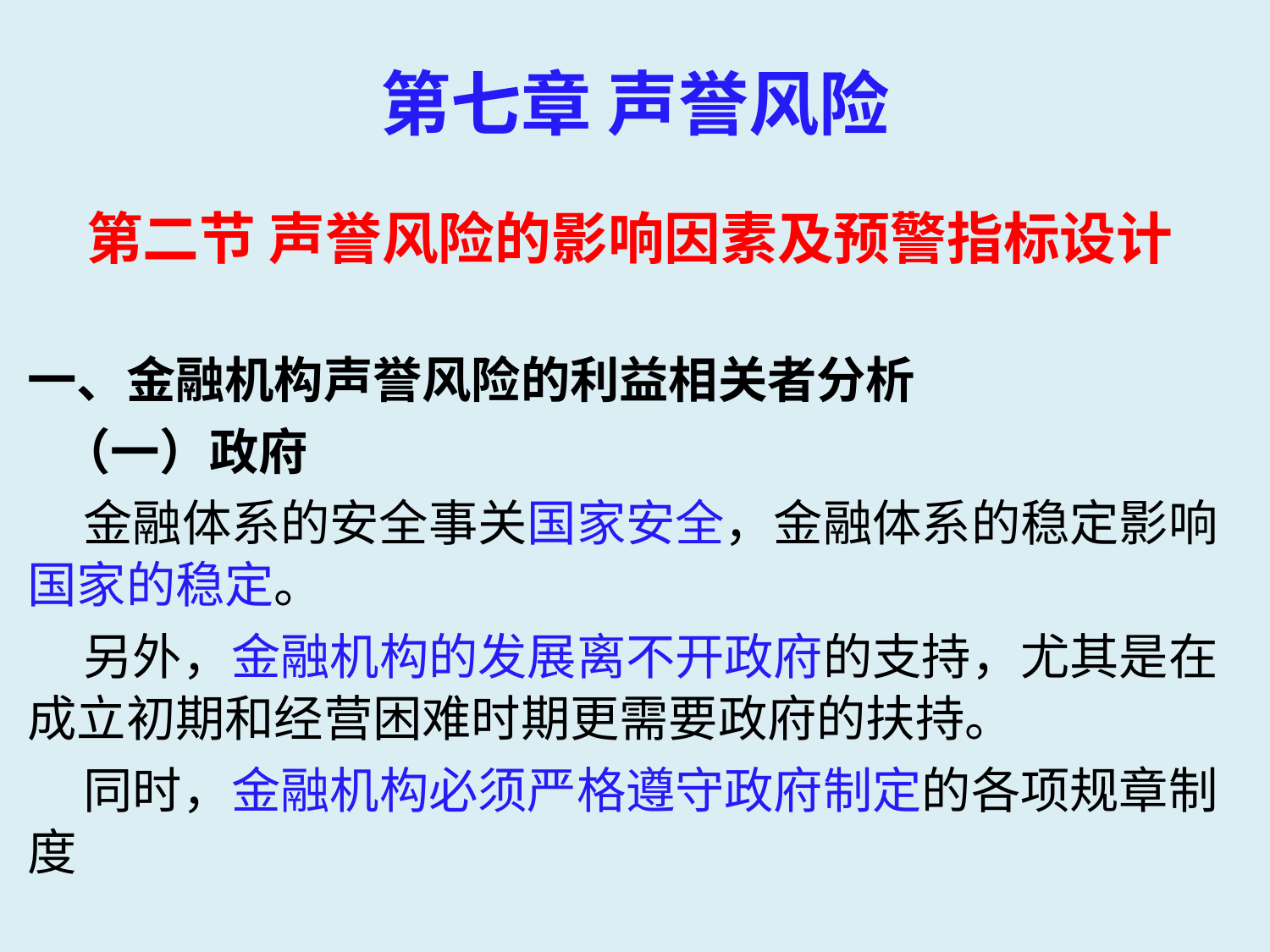

# 第七章 声誉风险
第二节 声誉风险的影响因素及预警指标设计

一、金融机构声誉风险的利益相关者分析
  （一）政府
    金融体系的安全事关国家安全，金融体系的稳定影响国家的稳定。
    另外，金融机构的发展离不开政府的支持，尤其是在成立初期和经营困难时期更需要政府的扶持。
    同时，金融机构必须严格遵守政府制定的各项规章制度